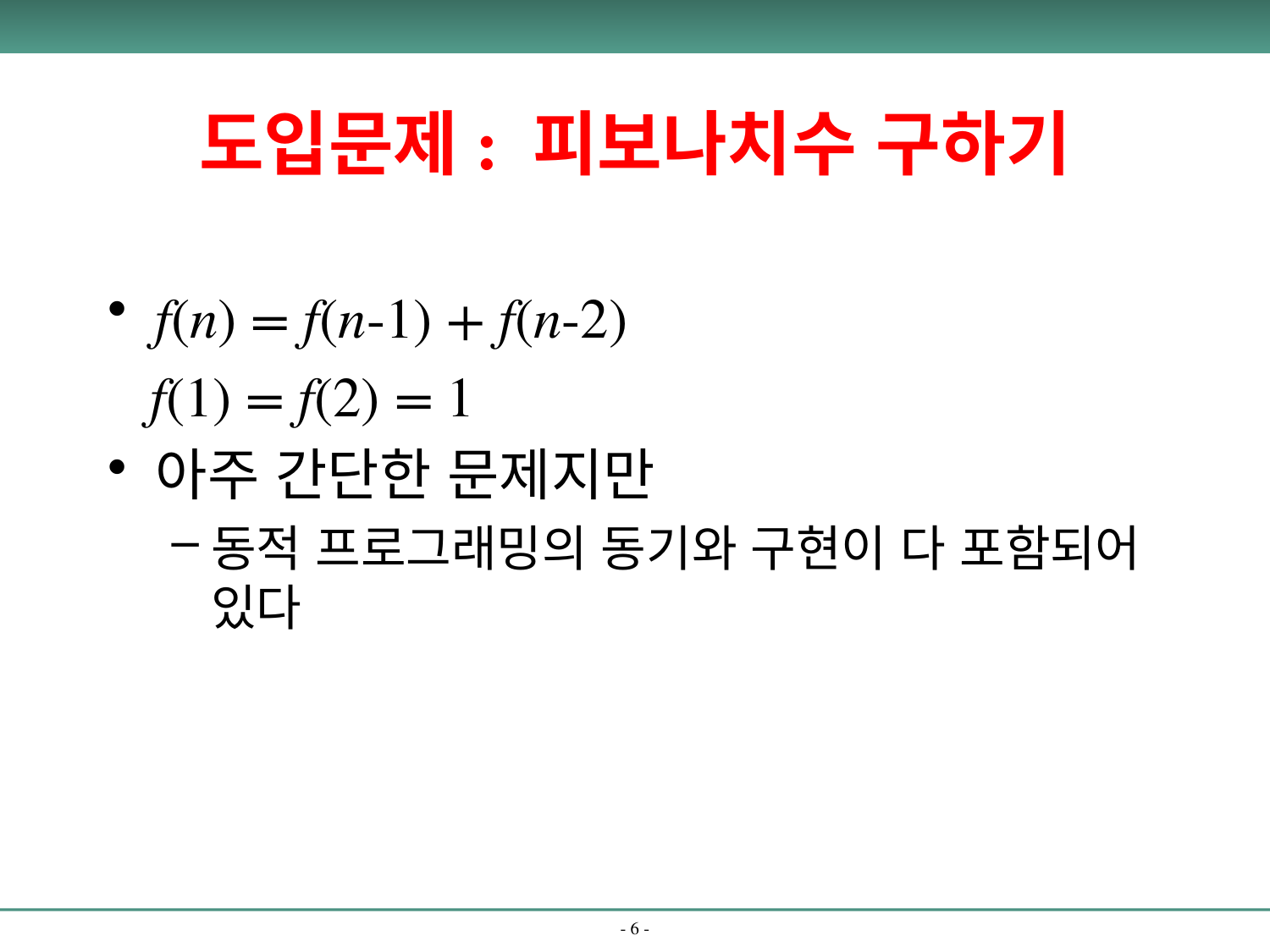

# 도입문제: 피보나치수 구하기
f(n) = f(n-1) + f(n-2)
   f(1) = f(2) = 1
아주 간단한 문제지만
동적 프로그래밍의 동기와 구현이 다 포함되어 있다